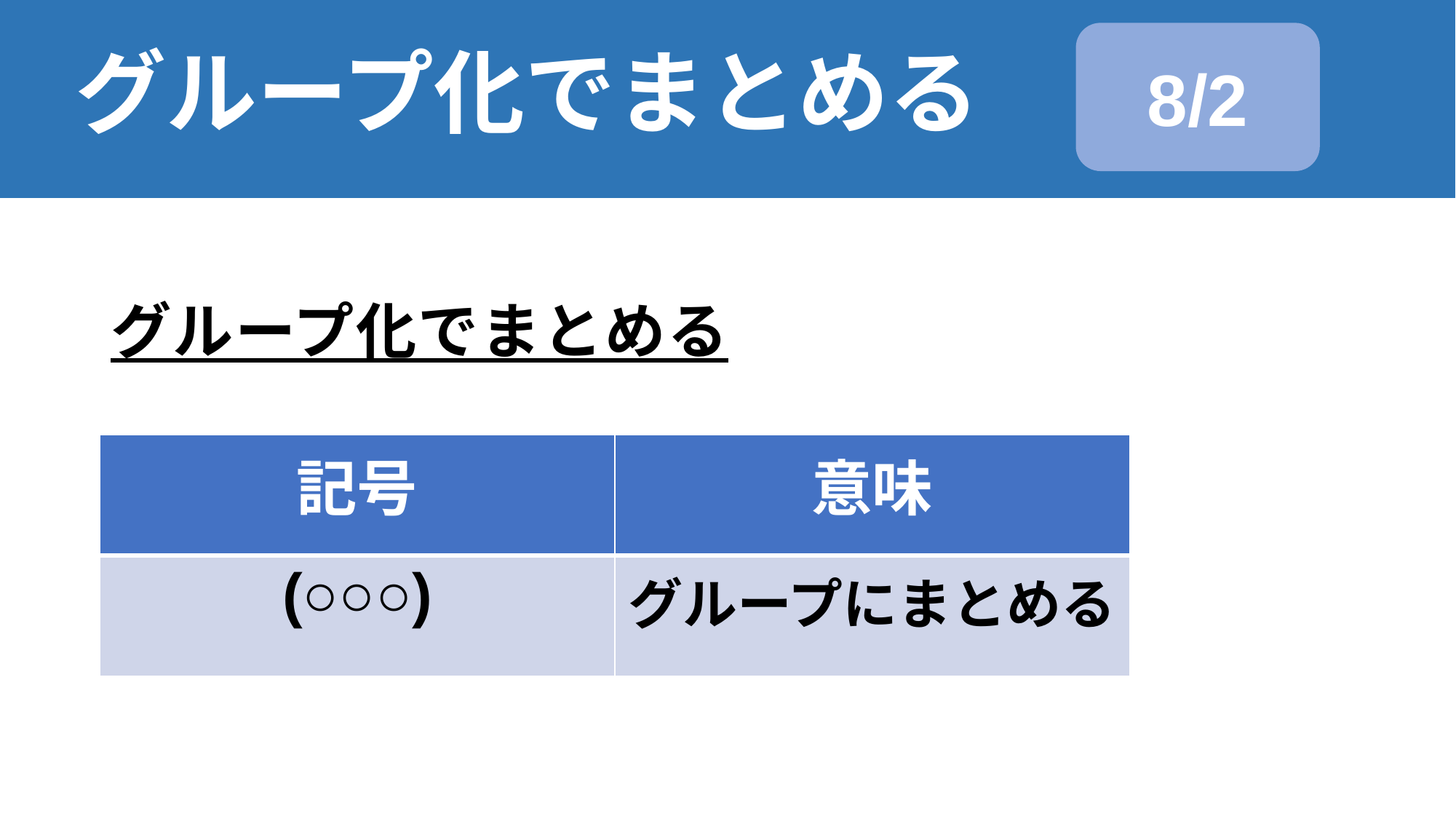

# グループ化でまとめる
8/2
グループ化でまとめる

| 記号 | 意味 |
| --- | --- |
| (○○○) | グループにまとめる |